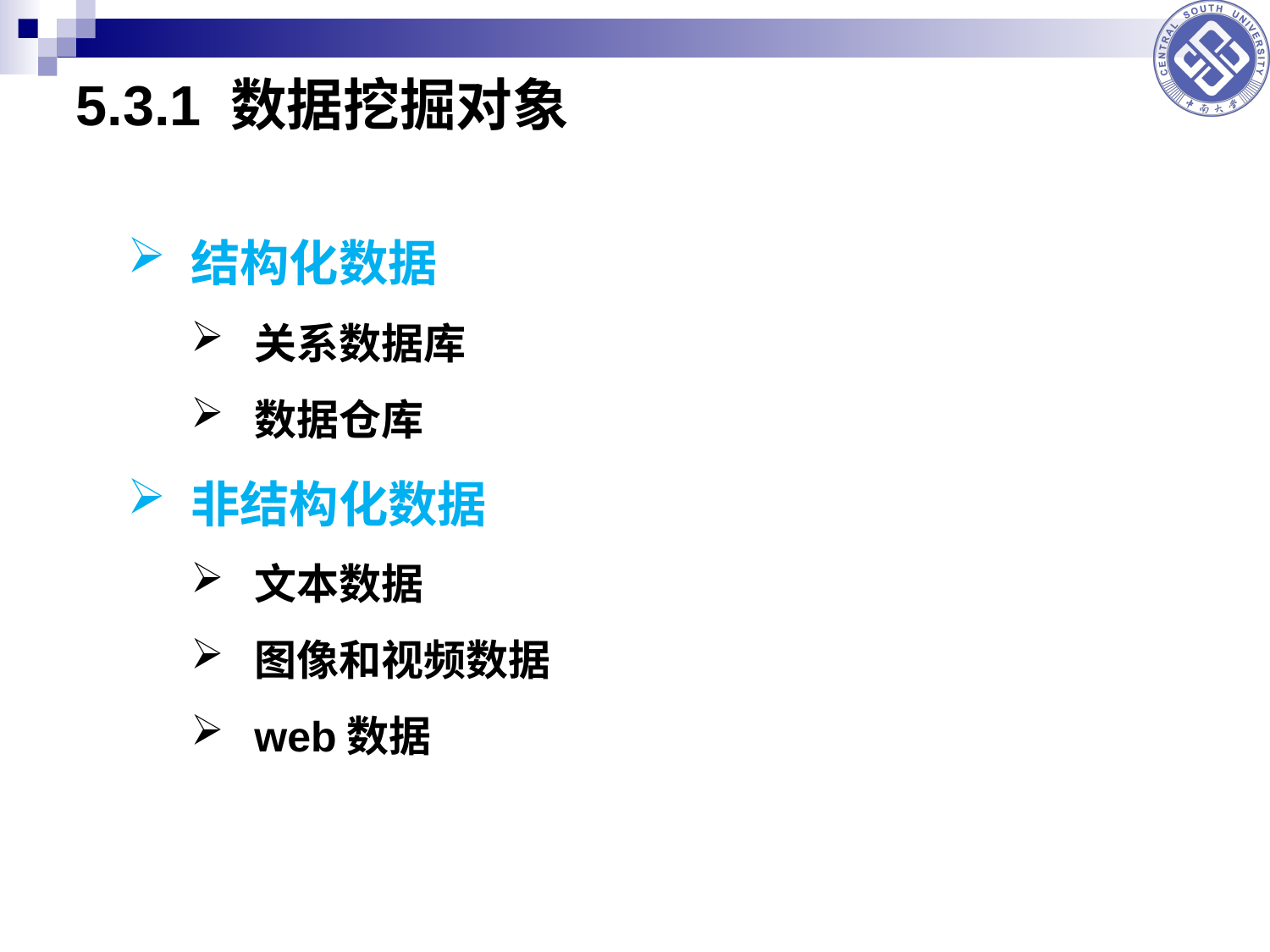

5.3.1 数据挖掘对象
结构化数据
关系数据库
数据仓库
非结构化数据
文本数据
图像和视频数据
web数据